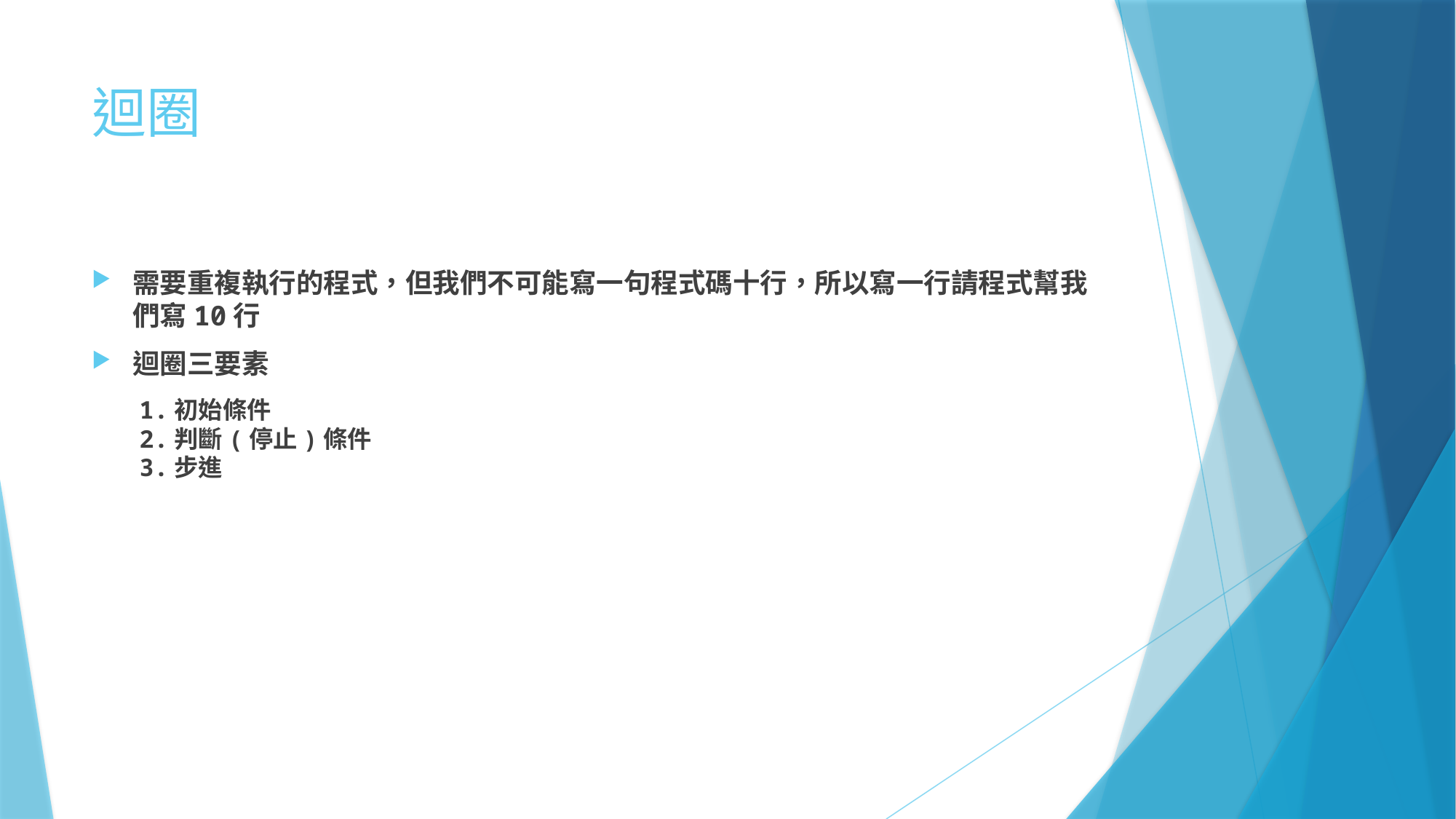

# 迴圈

需要重複執行的程式，但我們不可能寫一句程式碼十行，所以寫一行請程式幫我們寫10行
迴圈三要素
1.初始條件
2.判斷(停止)條件
3.步進